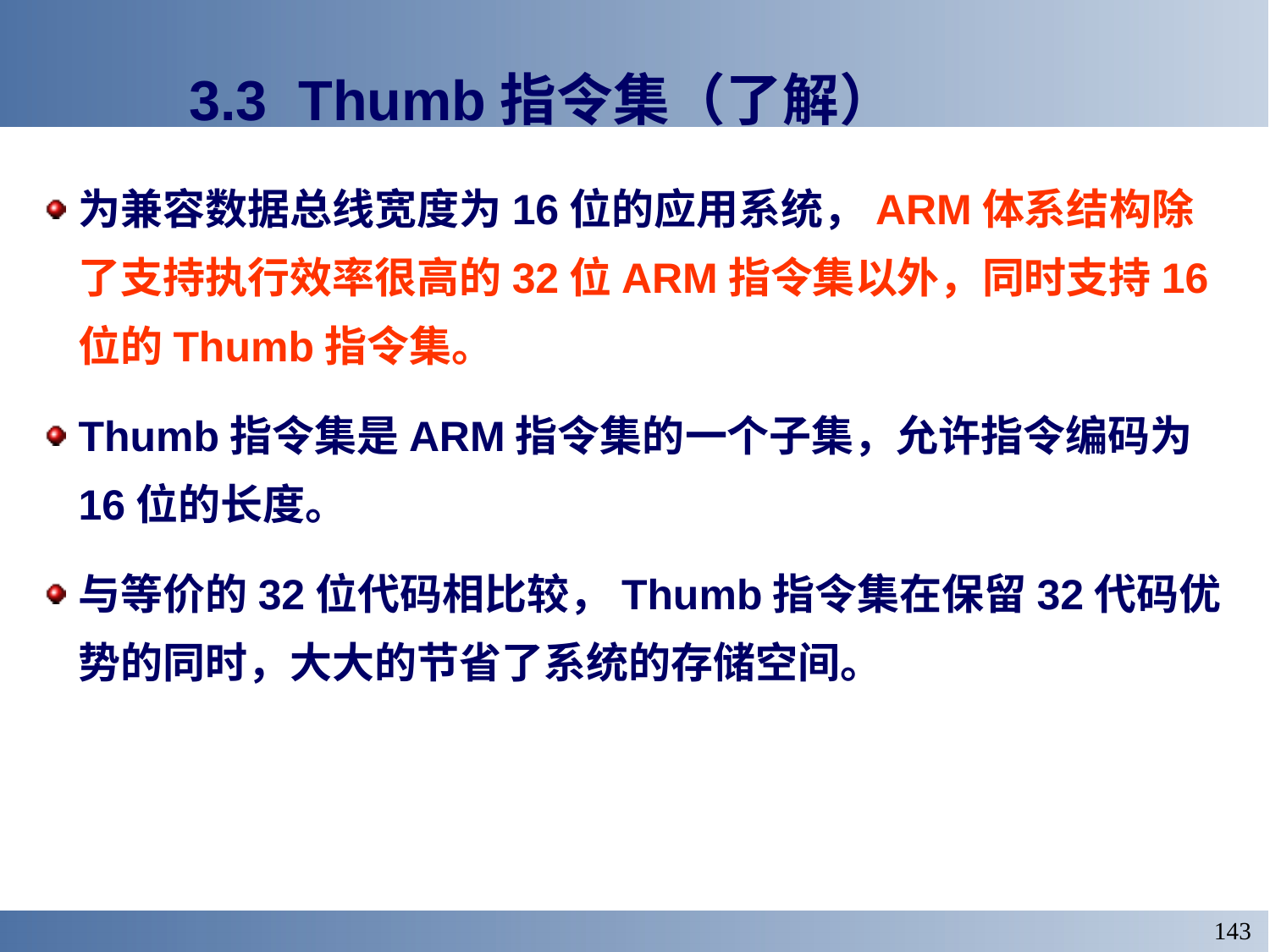

# 3.3  Thumb指令集（了解）
为兼容数据总线宽度为16位的应用系统，ARM体系结构除了支持执行效率很高的32位ARM指令集以外，同时支持16位的Thumb指令集。
Thumb指令集是ARM指令集的一个子集，允许指令编码为16位的长度。
与等价的32位代码相比较，Thumb指令集在保留32代码优势的同时，大大的节省了系统的存储空间。